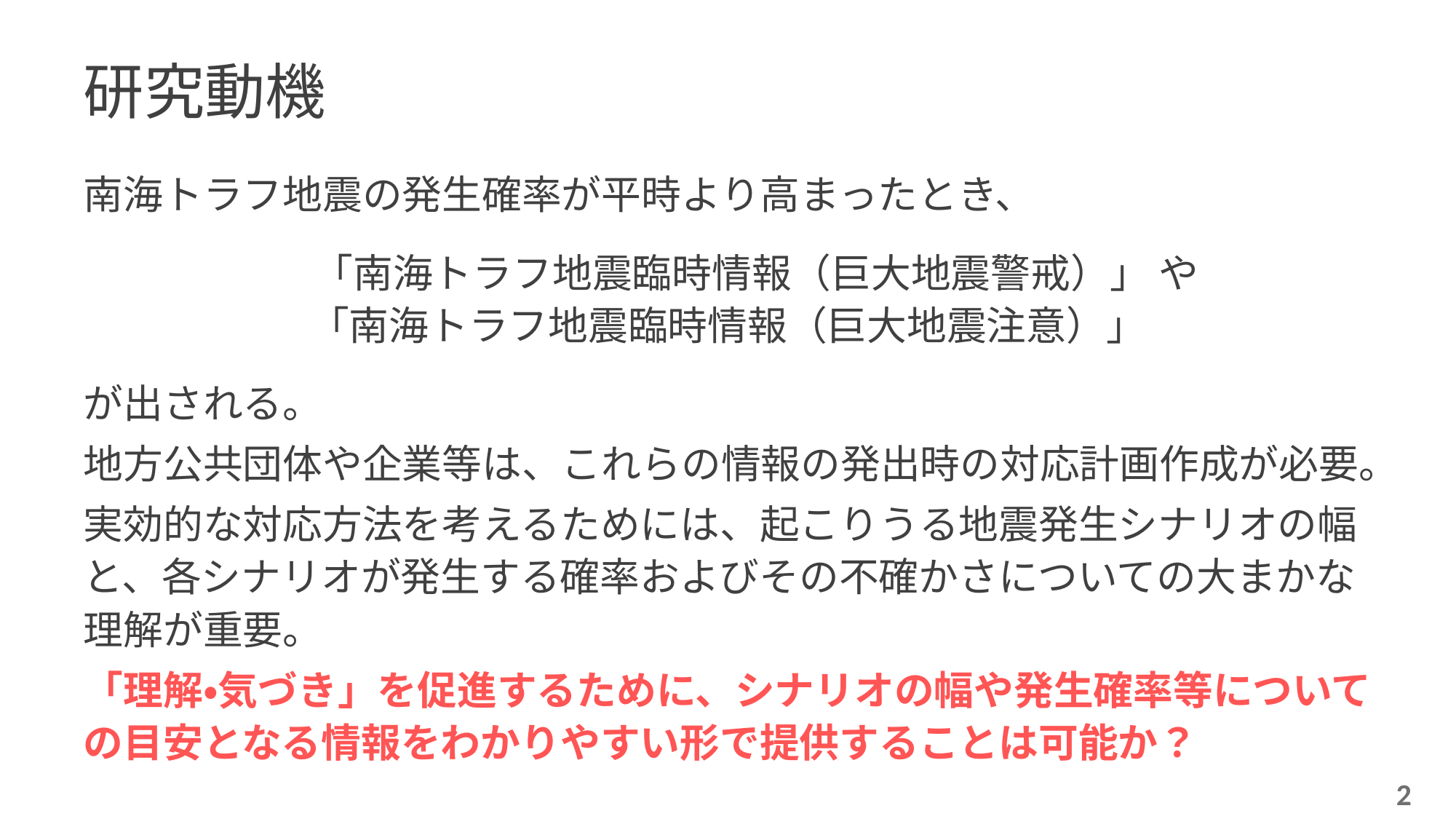

# 研究動機
南海トラフ地震の発生確率が平時より高まったとき、
　　　　「南海トラフ地震臨時情報（巨大地震警戒）」 や
「南海トラフ地震臨時情報（巨大地震注意）」
が出される。
地方公共団体や企業等は、これらの情報の発出時の対応計画作成が必要。
実効的な対応方法を考えるためには、起こりうる地震発生シナリオの幅と、各シナリオが発生する確率およびその不確かさについての大まかな理解が重要。
「理解・気づき」を促進するために、シナリオの幅や発生確率等についての目安となる情報をわかりやすい形で提供することは可能か？
2